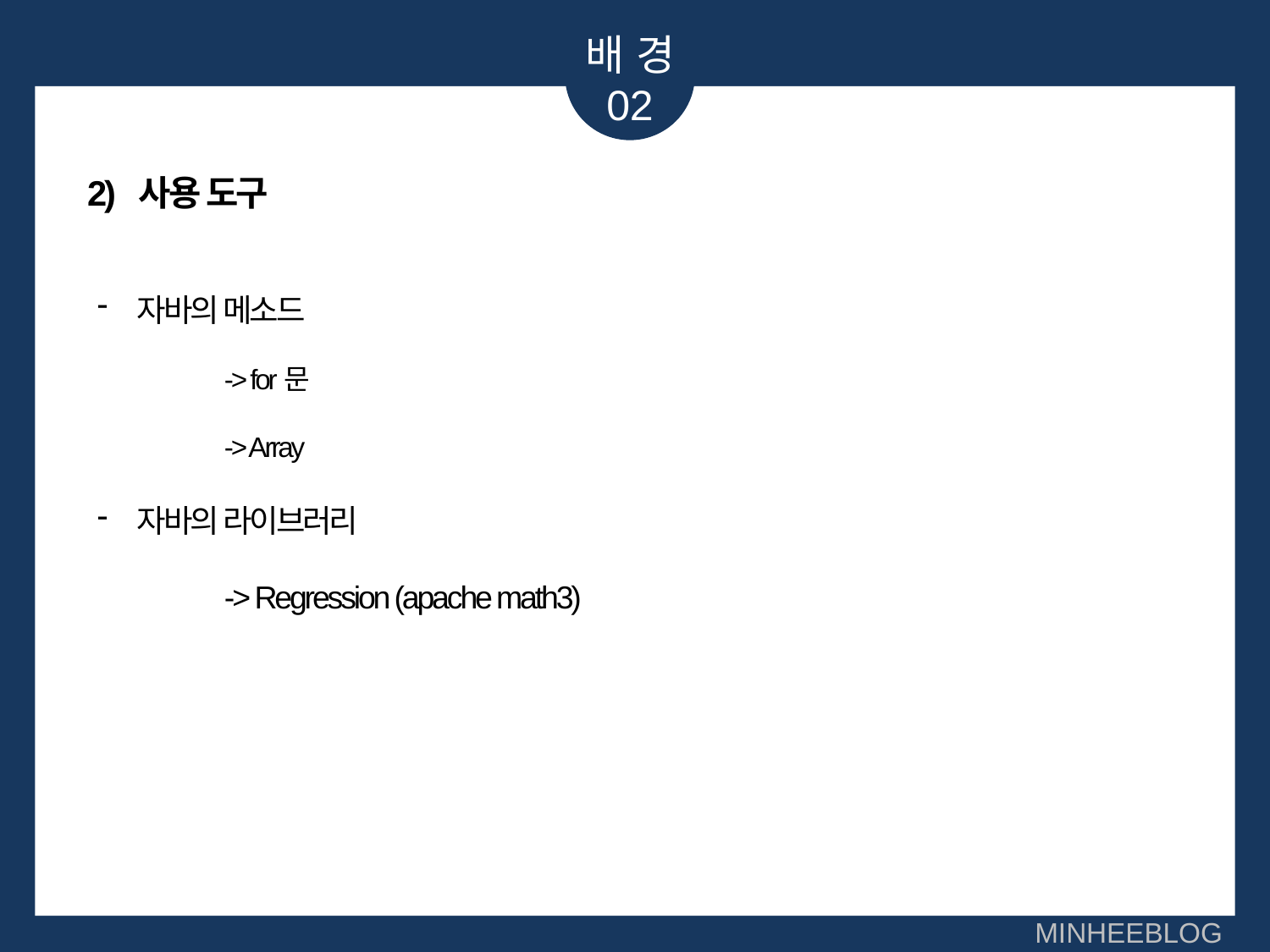

배 경
02

2)  사용 도구
자바의 메소드
	-> for문
	-> Array
자바의 라이브러리
-> Regression (apache math3)
MINHEEBLOG